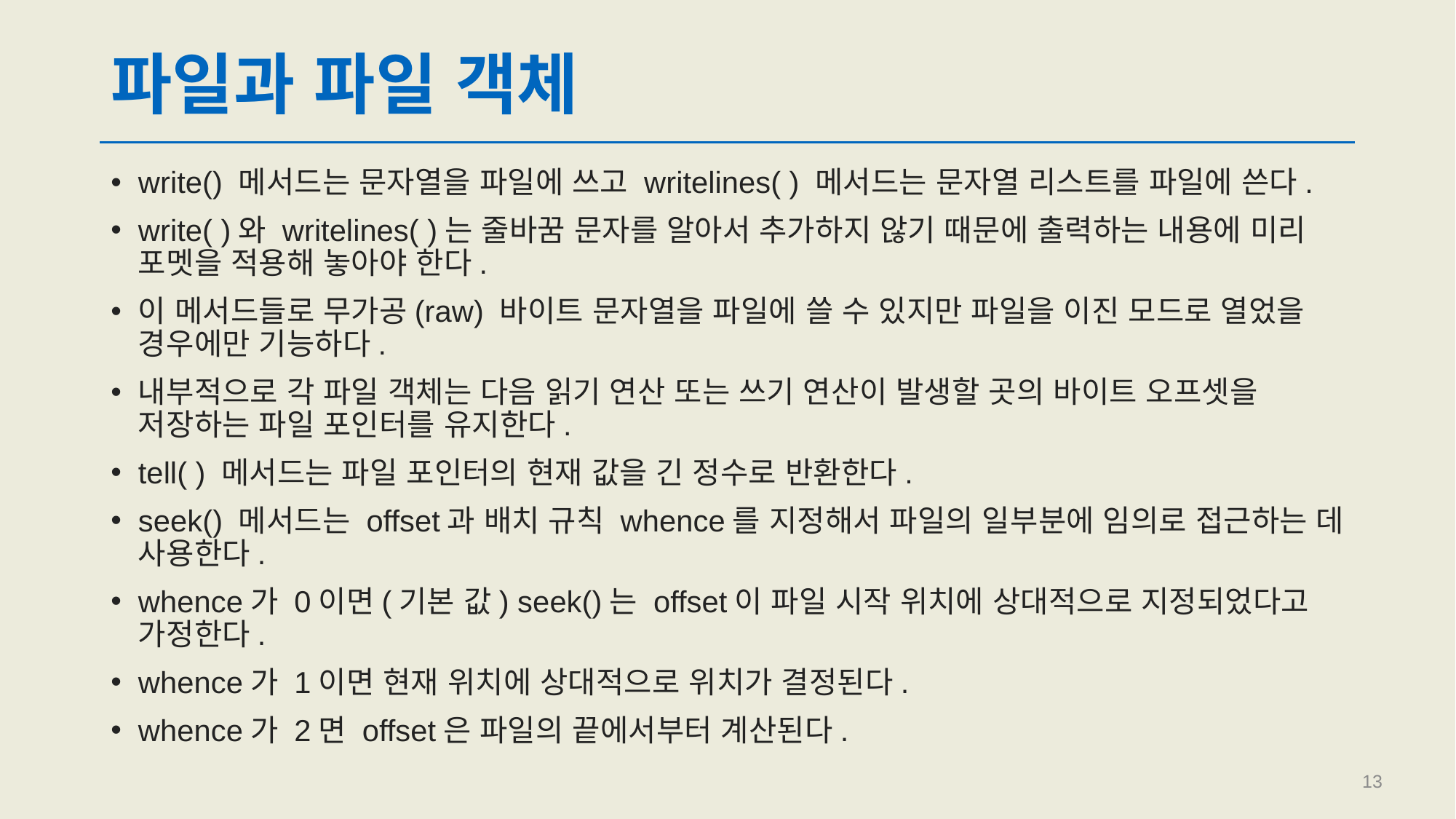

# 파일과 파일 객체
write() 메서드는 문자열을 파일에 쓰고 writelines( ) 메서드는 문자열 리스트를 파일에 쓴다.
write( )와 writelines( )는 줄바꿈 문자를 알아서 추가하지 않기 때문에 출력하는 내용에 미리 포멧을 적용해 놓아야 한다.
이 메서드들로 무가공(raw) 바이트 문자열을 파일에 쓸 수 있지만 파일을 이진 모드로 열었을 경우에만 기능하다.
내부적으로 각 파일 객체는 다음 읽기 연산 또는 쓰기 연산이 발생할 곳의 바이트 오프셋을 저장하는 파일 포인터를 유지한다.
tell( ) 메서드는 파일 포인터의 현재 값을 긴 정수로 반환한다.
seek() 메서드는 offset과 배치 규칙 whence를 지정해서 파일의 일부분에 임의로 접근하는 데 사용한다.
whence가 0이면(기본 값) seek()는 offset이 파일 시작 위치에 상대적으로 지정되었다고 가정한다.
whence가 1이면 현재 위치에 상대적으로 위치가 결정된다.
whence가 2면 offset은 파일의 끝에서부터 계산된다.
13